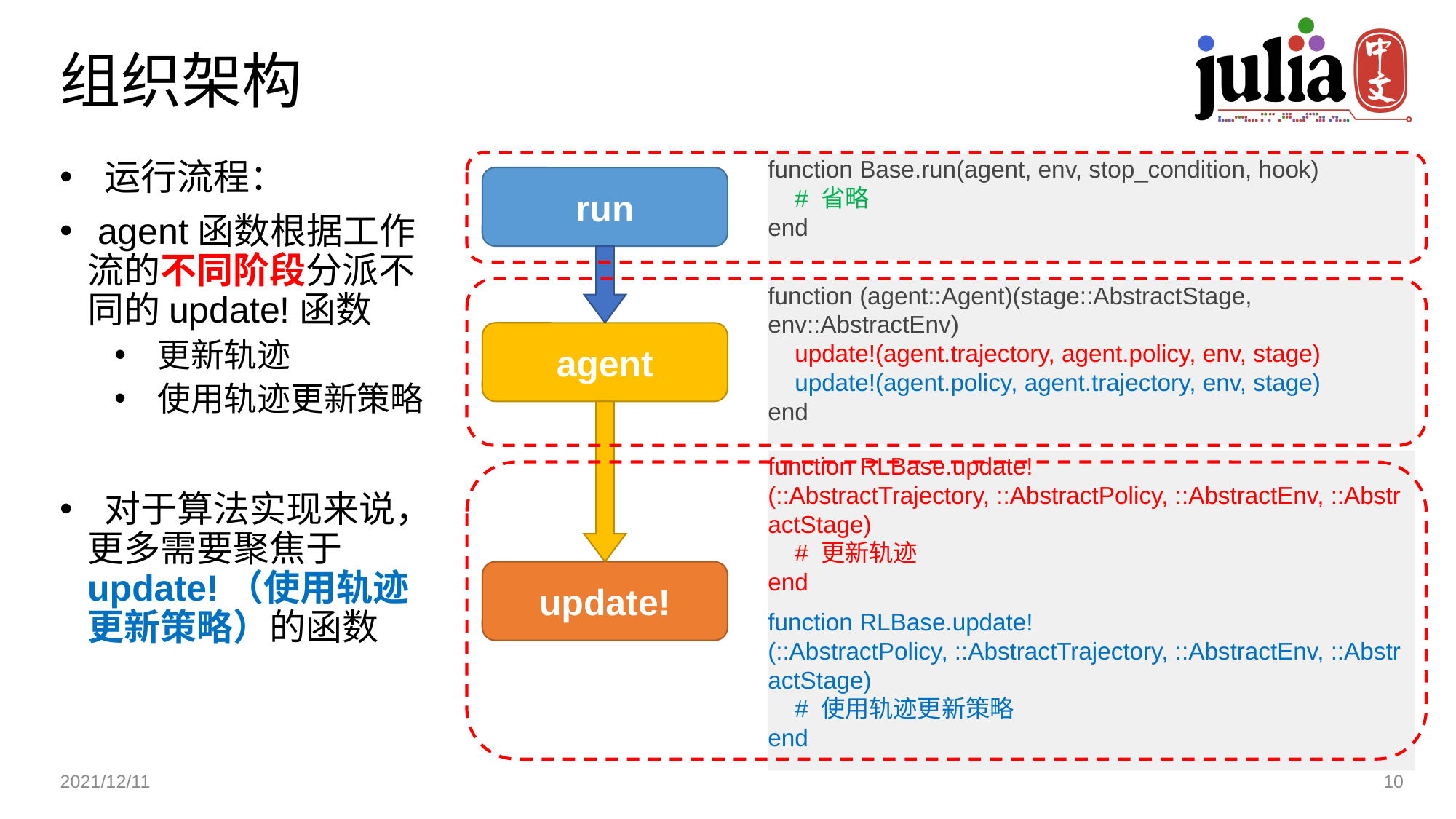

# 组织架构

 运行流程：
 agent函数根据工作流的不同阶段分派不同的update!函数
 更新轨迹
 使用轨迹更新策略

 对于算法实现来说，更多需要聚焦于update!（使用轨迹更新策略）的函数
function Base.run(agent, env, stop_condition, hook)
    # 省略
end
run

function (agent::Agent)(stage::AbstractStage,   env::AbstractEnv)
    update!(agent.trajectory, agent.policy, env, stage)
    update!(agent.policy, agent.trajectory, env, stage)
end
agent

function RLBase.update!(::AbstractTrajectory, ::AbstractPolicy, ::AbstractEnv, ::AbstractStage)
    # 更新轨迹
end
update!
function RLBase.update!(::AbstractPolicy, ::AbstractTrajectory, ::AbstractEnv, ::AbstractStage)
    # 使用轨迹更新策略
end
2021/12/11
10